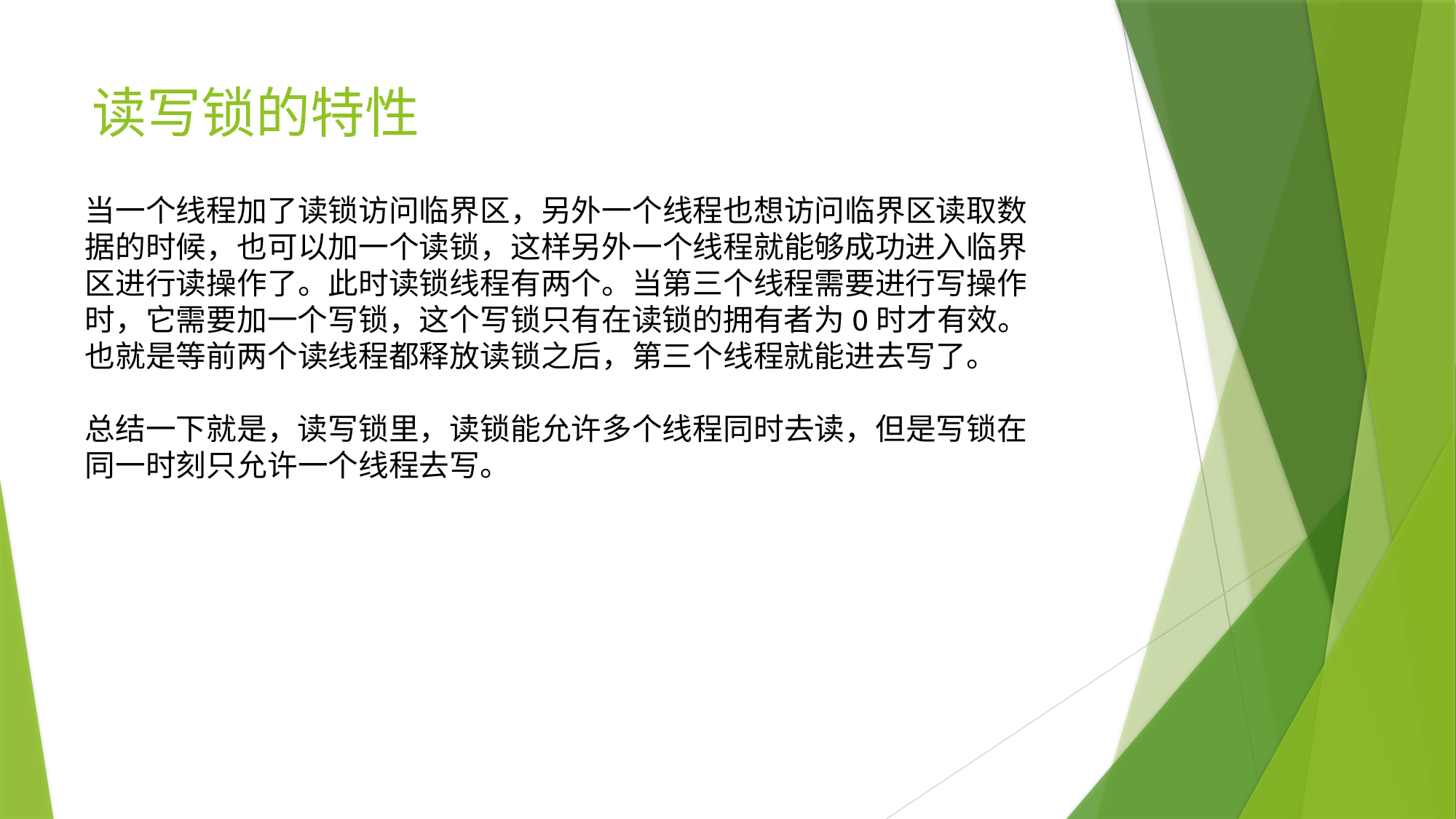

# 读写锁的特性
当一个线程加了读锁访问临界区，另外一个线程也想访问临界区读取数据的时候，也可以加一个读锁，这样另外一个线程就能够成功进入临界区进行读操作了。此时读锁线程有两个。当第三个线程需要进行写操作时，它需要加一个写锁，这个写锁只有在读锁的拥有者为0时才有效。也就是等前两个读线程都释放读锁之后，第三个线程就能进去写了。

总结一下就是，读写锁里，读锁能允许多个线程同时去读，但是写锁在同一时刻只允许一个线程去写。